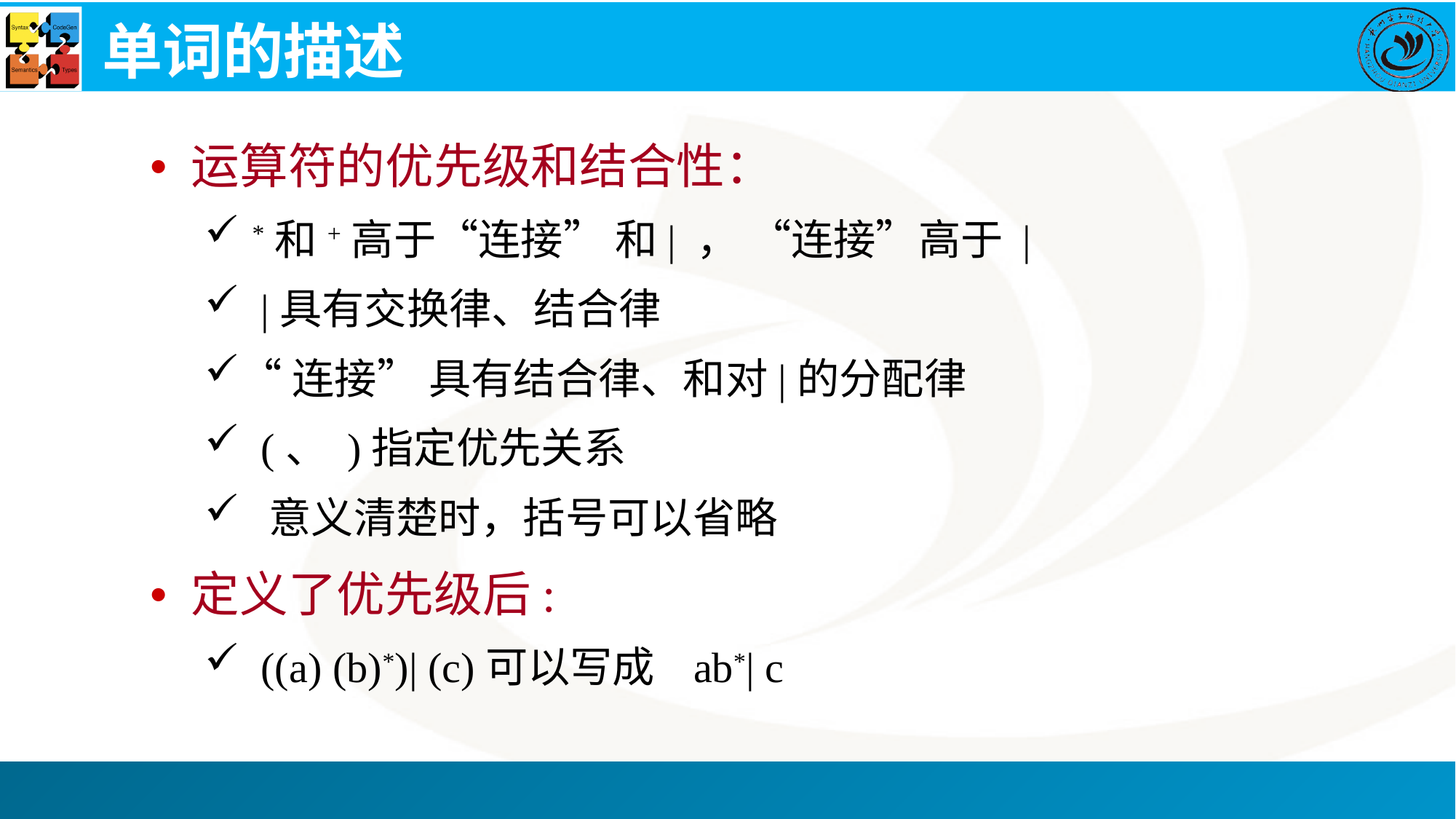

# 单词的描述
运算符的优先级和结合性：
  *和+高于“连接” 和| ， “连接”高于 |
  |具有交换律、结合律
“连接” 具有结合律、和对|的分配律
  (、 )指定优先关系
  意义清楚时，括号可以省略
定义了优先级后:
  ((a) (b)*)| (c)可以写成   ab*| c
12